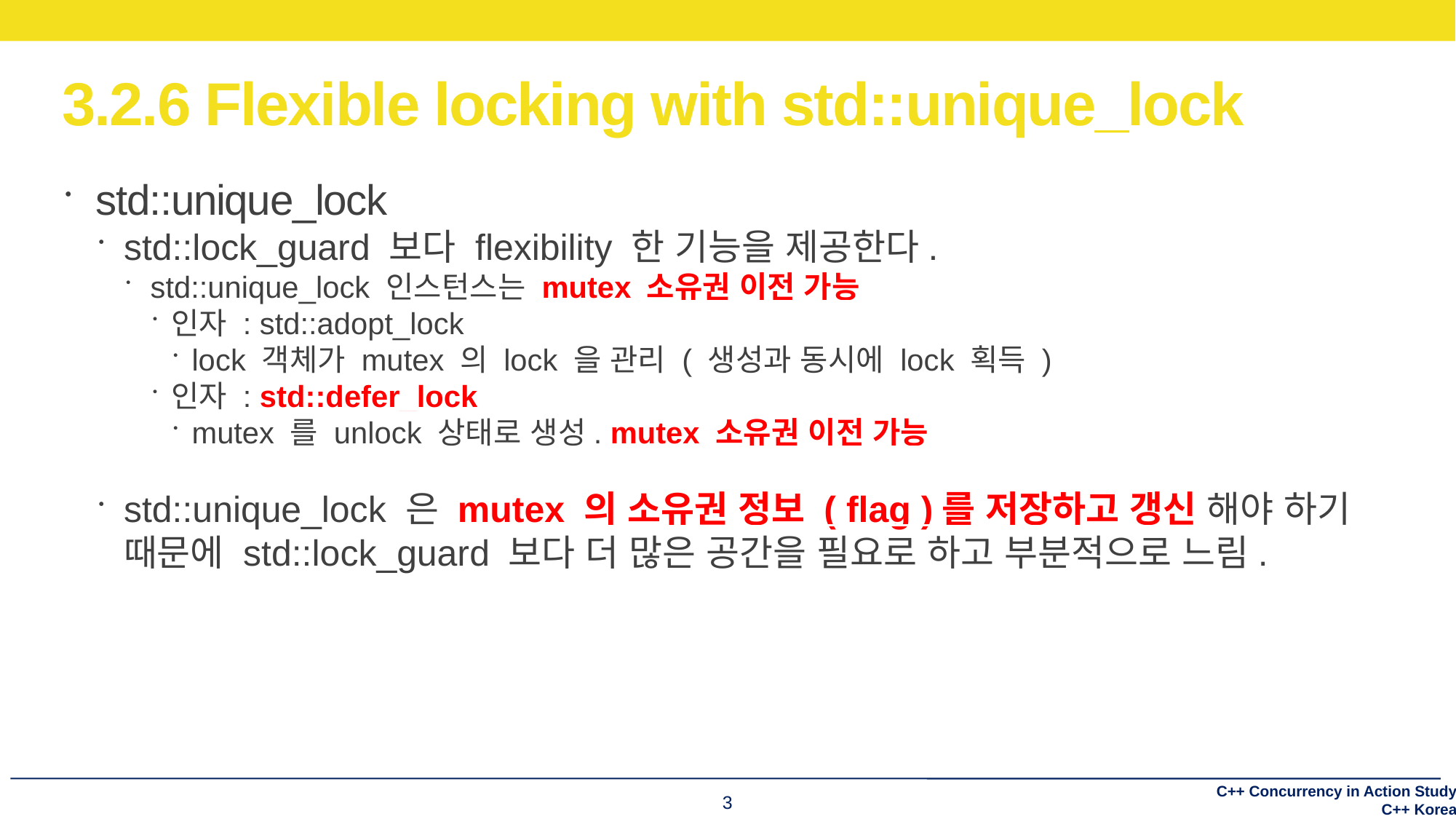

3.2.6 Flexible locking with std::unique_lock
std::unique_lock
std::lock_guard 보다 flexibility 한 기능을 제공한다.
std::unique_lock 인스턴스는 mutex 소유권 이전 가능
인자 : std::adopt_lock
lock 객체가 mutex 의 lock 을 관리 ( 생성과 동시에 lock 획득 )
인자 : std::defer_lock
mutex 를 unlock 상태로 생성. mutex 소유권 이전 가능

std::unique_lock 은 mutex 의 소유권 정보 ( flag )를 저장하고 갱신 해야 하기 때문에 std::lock_guard 보다 더 많은 공간을 필요로 하고 부분적으로 느림.

3